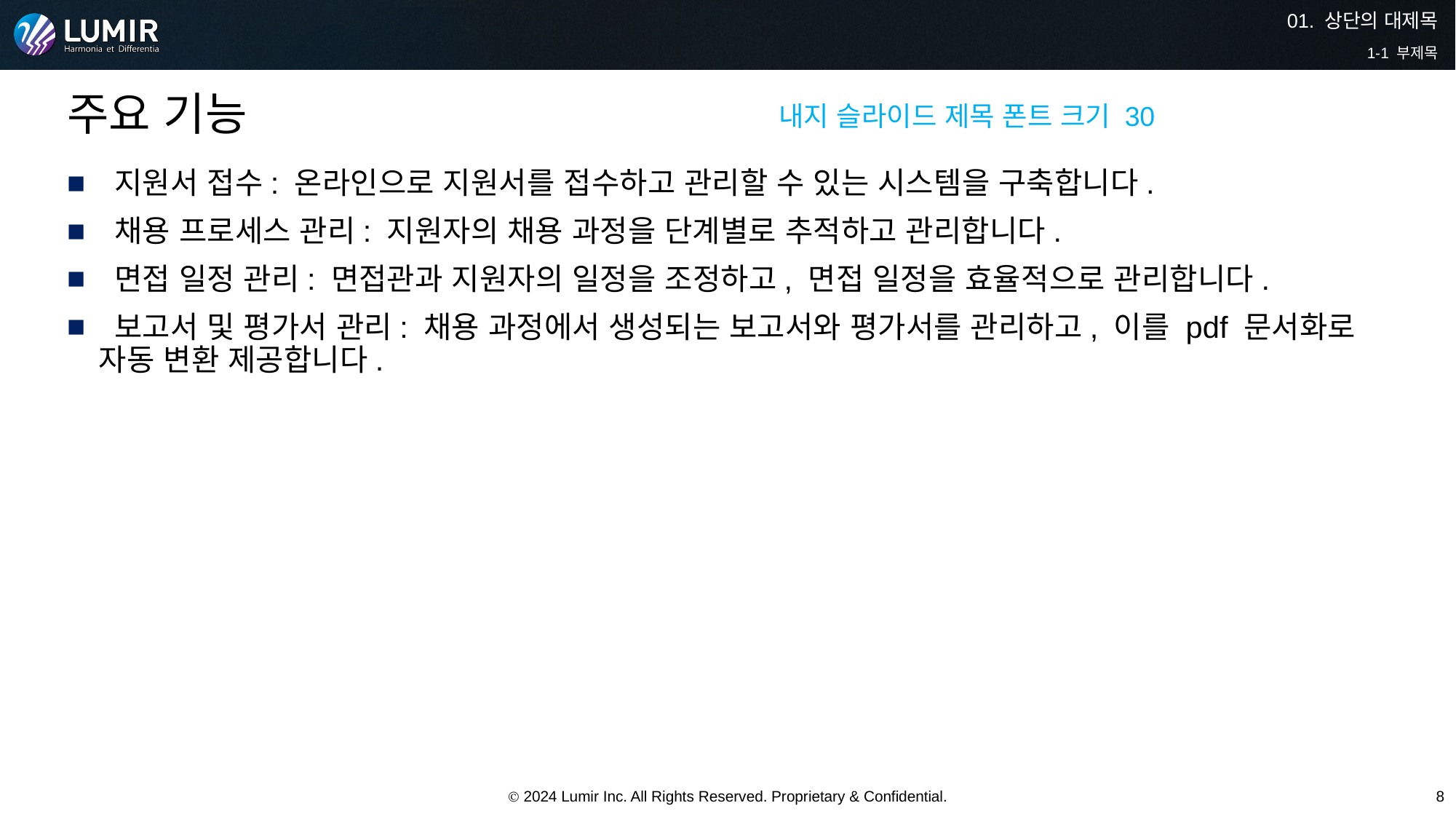

01. 상단의 대제목
1-1 부제목
# 주요 기능
내지 슬라이드 제목 폰트 크기 30
 지원서 접수: 온라인으로 지원서를 접수하고 관리할 수 있는 시스템을 구축합니다.
 채용 프로세스 관리: 지원자의 채용 과정을 단계별로 추적하고 관리합니다.
 면접 일정 관리: 면접관과 지원자의 일정을 조정하고, 면접 일정을 효율적으로 관리합니다.
 보고서 및 평가서 관리: 채용 과정에서 생성되는 보고서와 평가서를 관리하고, 이를 pdf 문서화로 자동 변환 제공합니다.